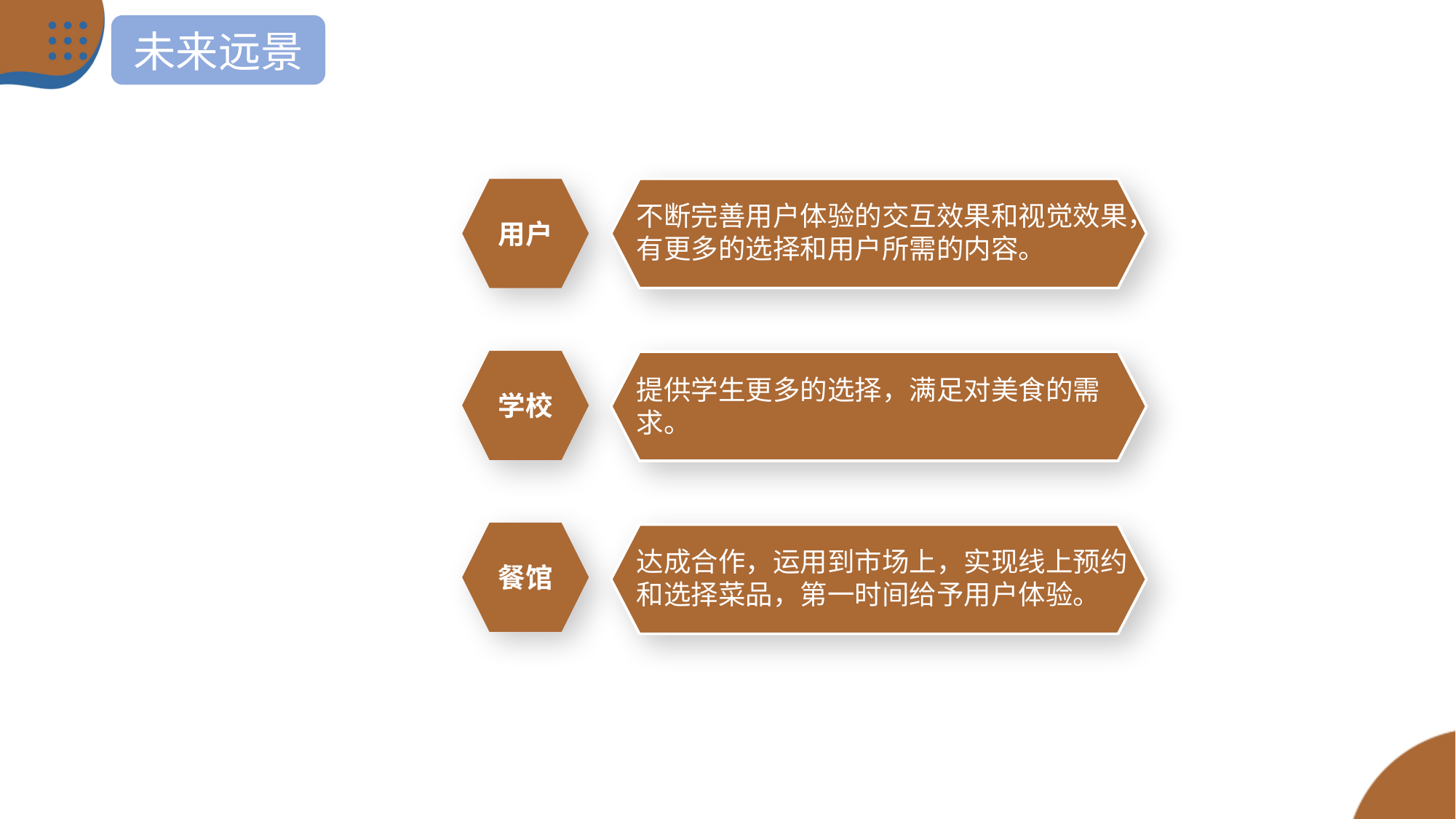

未来远景

用户
不断完善用户体验的交互效果和视觉效果，
有更多的选择和用户所需的内容。
学校

提供学生更多的选择，
满足对美食的需求
提供学生更多的选择，满足对美食的需求。

餐馆

达成合作，运用到市场上，实现线上预约
和选择菜品，第一时间给予用户体验。